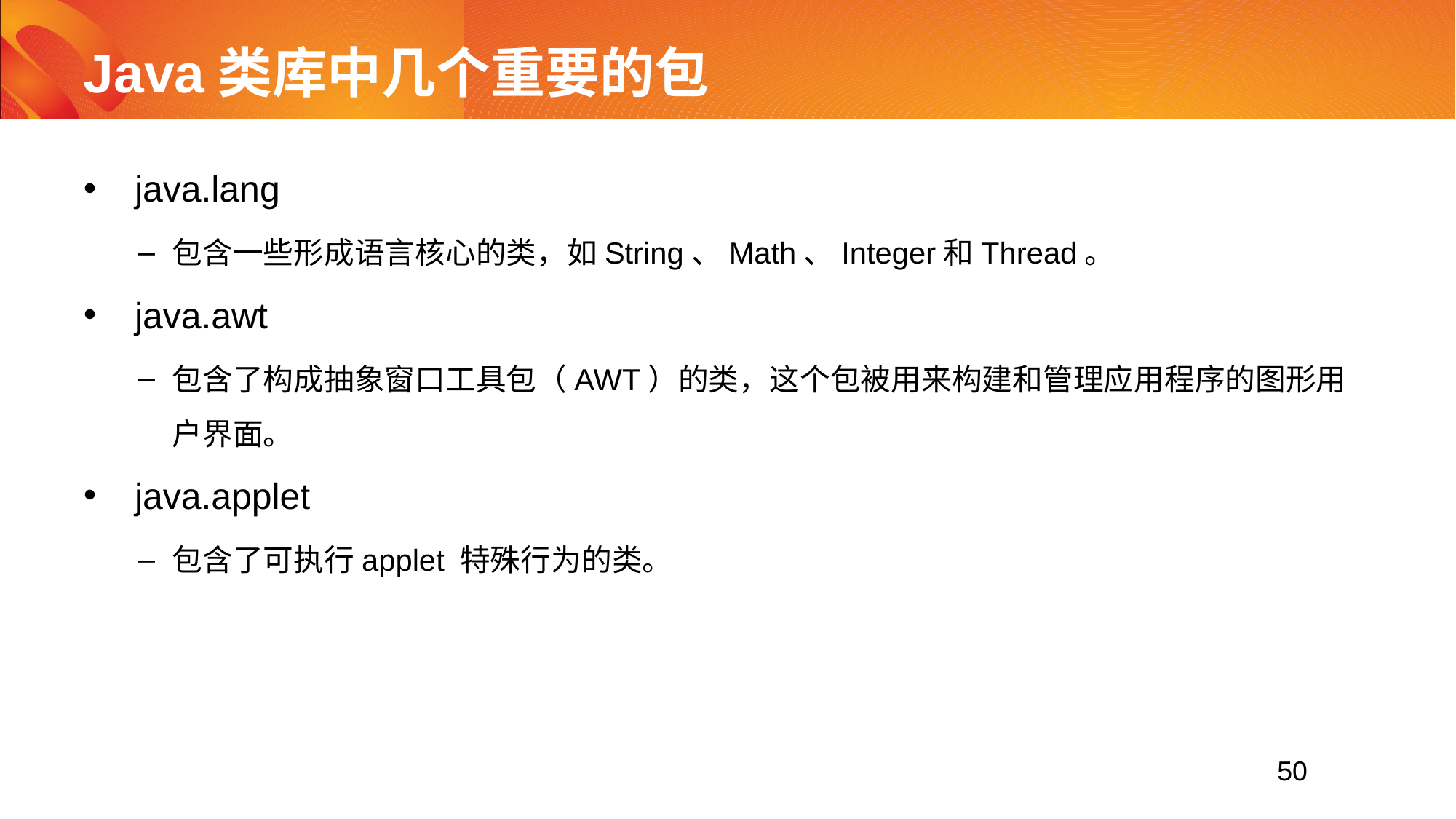

# Java类库中几个重要的包
 java.lang
包含一些形成语言核心的类，如String、Math、Integer和Thread。
 java.awt
包含了构成抽象窗口工具包（AWT）的类，这个包被用来构建和管理应用程序的图形用户界面。
 java.applet
包含了可执行applet 特殊行为的类。